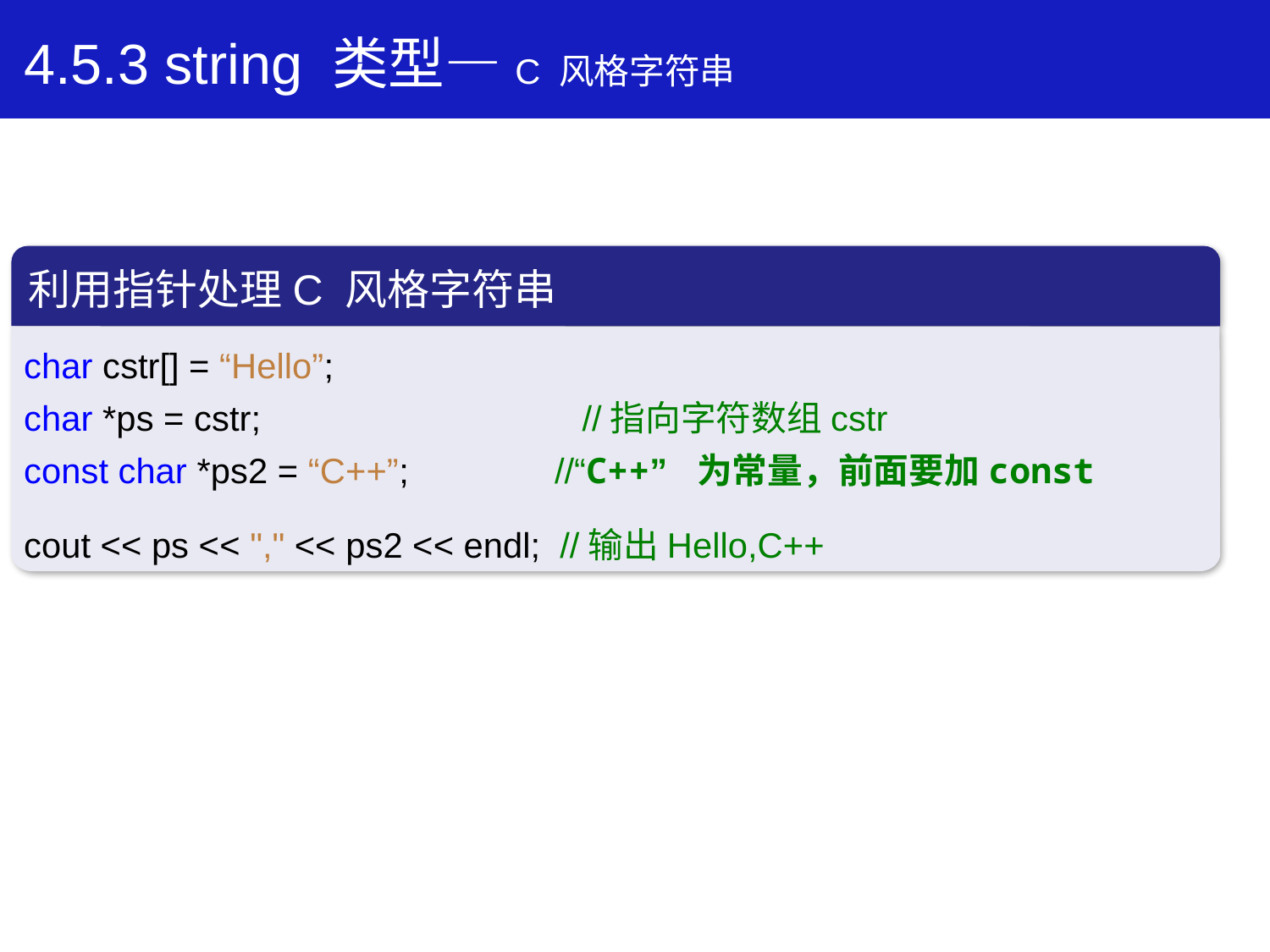

4.5.3 string 类型—C 风格字符串
利用指针处理C 风格字符串
char cstr[] = “Hello”;
char *ps = cstr;                                 //指向字符数组cstr
const char *ps2 = “C++”;               //“C++” 为常量，前面要加const
cout << ps << "," << ps2 << endl;  //输出Hello,C++
91